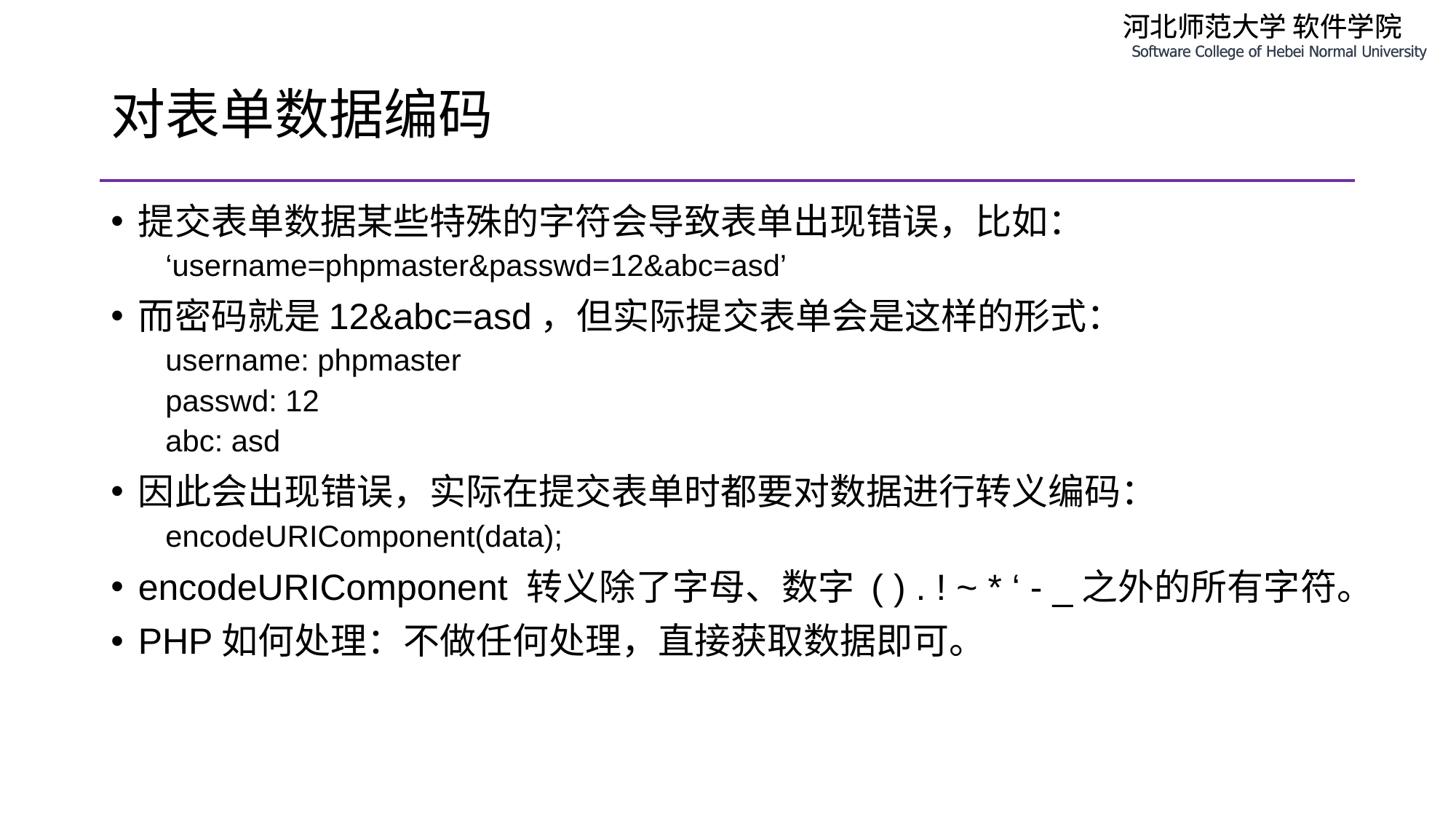

# 对表单数据编码
提交表单数据某些特殊的字符会导致表单出现错误，比如：
‘username=phpmaster&passwd=12&abc=asd’
而密码就是12&abc=asd，但实际提交表单会是这样的形式：
username: phpmaster
passwd: 12
abc: asd
因此会出现错误，实际在提交表单时都要对数据进行转义编码：
encodeURIComponent(data);
encodeURIComponent 转义除了字母、数字 ( ) . ! ~ * ‘ - _之外的所有字符。
PHP如何处理：不做任何处理，直接获取数据即可。